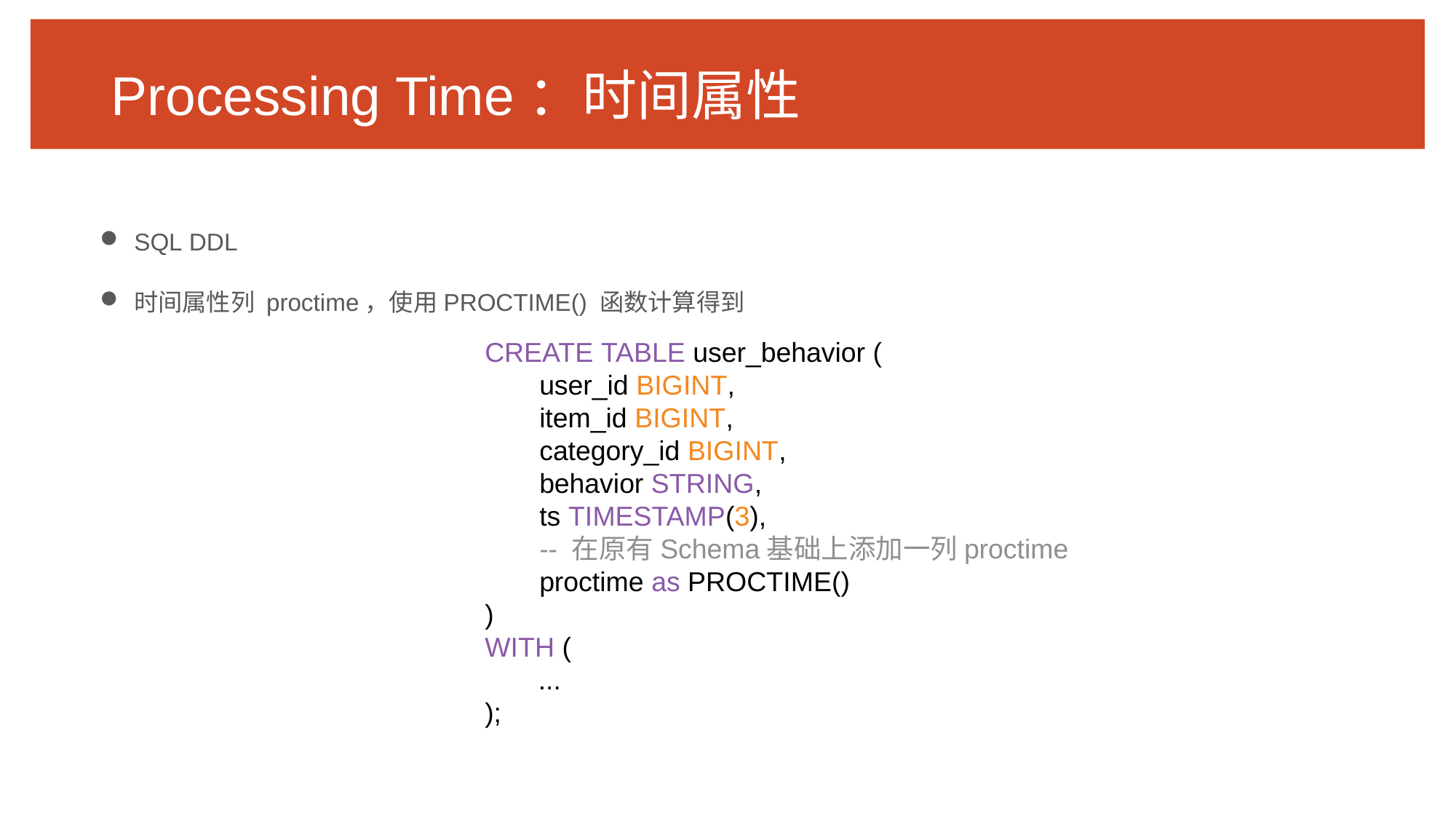

# Processing Time：时间属性
SQL DDL
时间属性列 proctime，使用PROCTIME() 函数计算得到

CREATE TABLE user_behavior (
user_id BIGINT,
item_id BIGINT,
category_id BIGINT,
behavior STRING,
ts TIMESTAMP(3),
-- 在原有Schema基础上添加一列proctime
proctime as PROCTIME()
)
WITH (
       ...
);